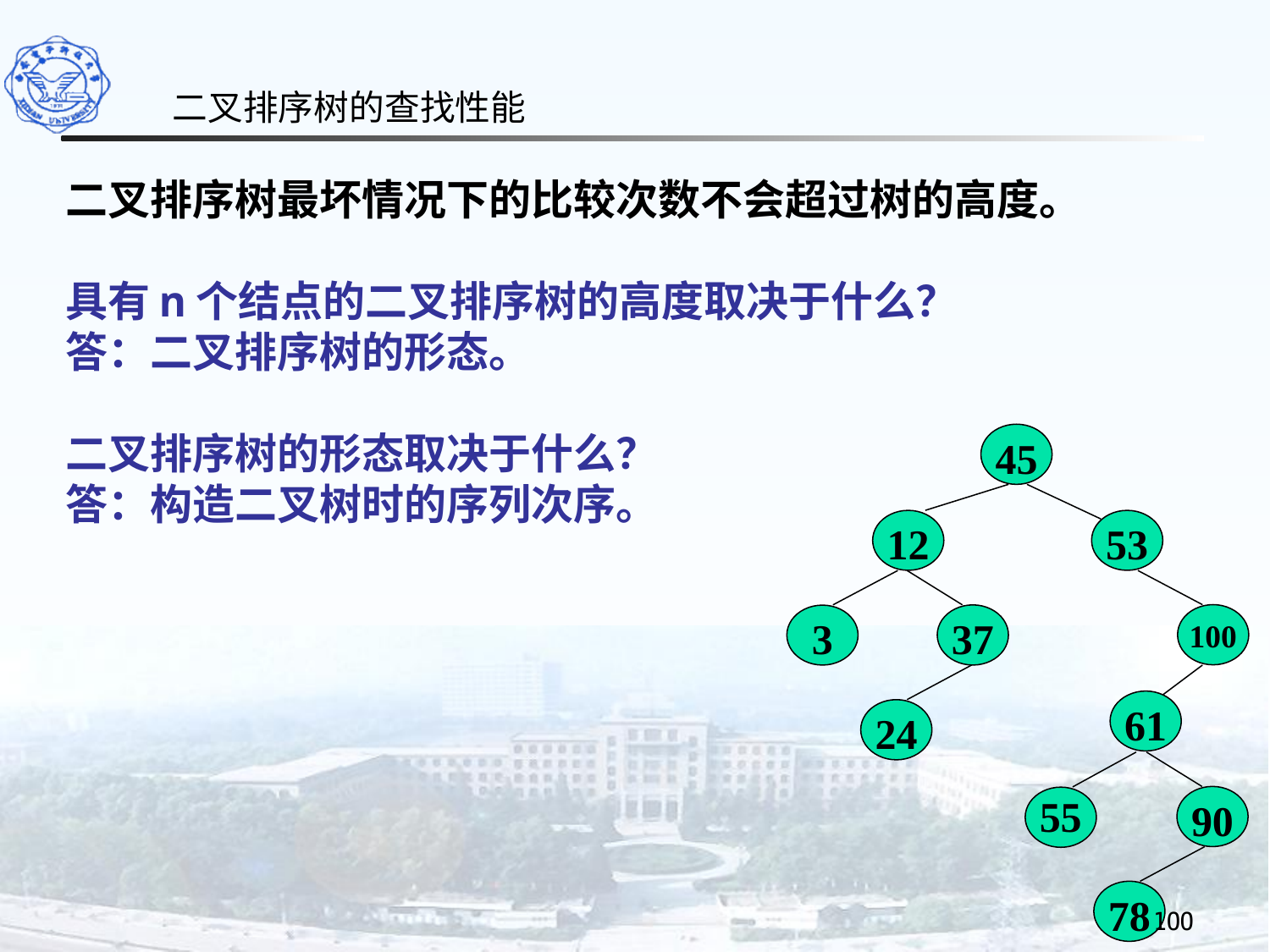

二叉排序树的查找性能
二叉排序树最坏情况下的比较次数不会超过树的高度。

具有n个结点的二叉排序树的高度取决于什么？
答：二叉排序树的形态。

二叉排序树的形态取决于什么？
答：构造二叉树时的序列次序。
45

12
53

100
37
3

61
24

90
55

78
100